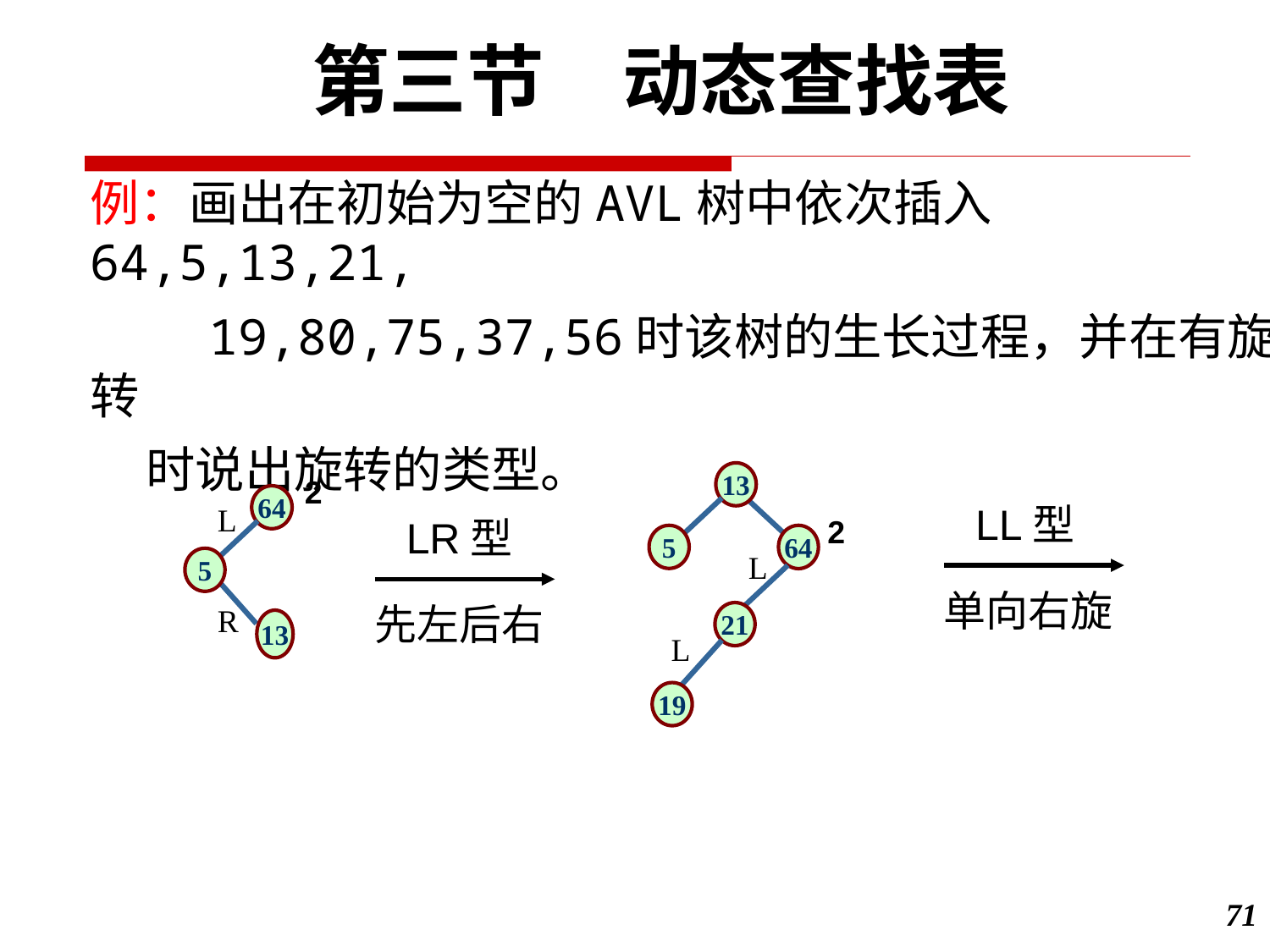

第三节　动态查找表
例：画出在初始为空的AVL树中依次插入64,5,13,21,
    19,80,75,37,56时该树的生长过程，并在有旋转
    时说出旋转的类型。
13

5
64
2
64
LL型
L
LR型
2

L
5

单向右旋

先左后右
R
21
13
L

19
71